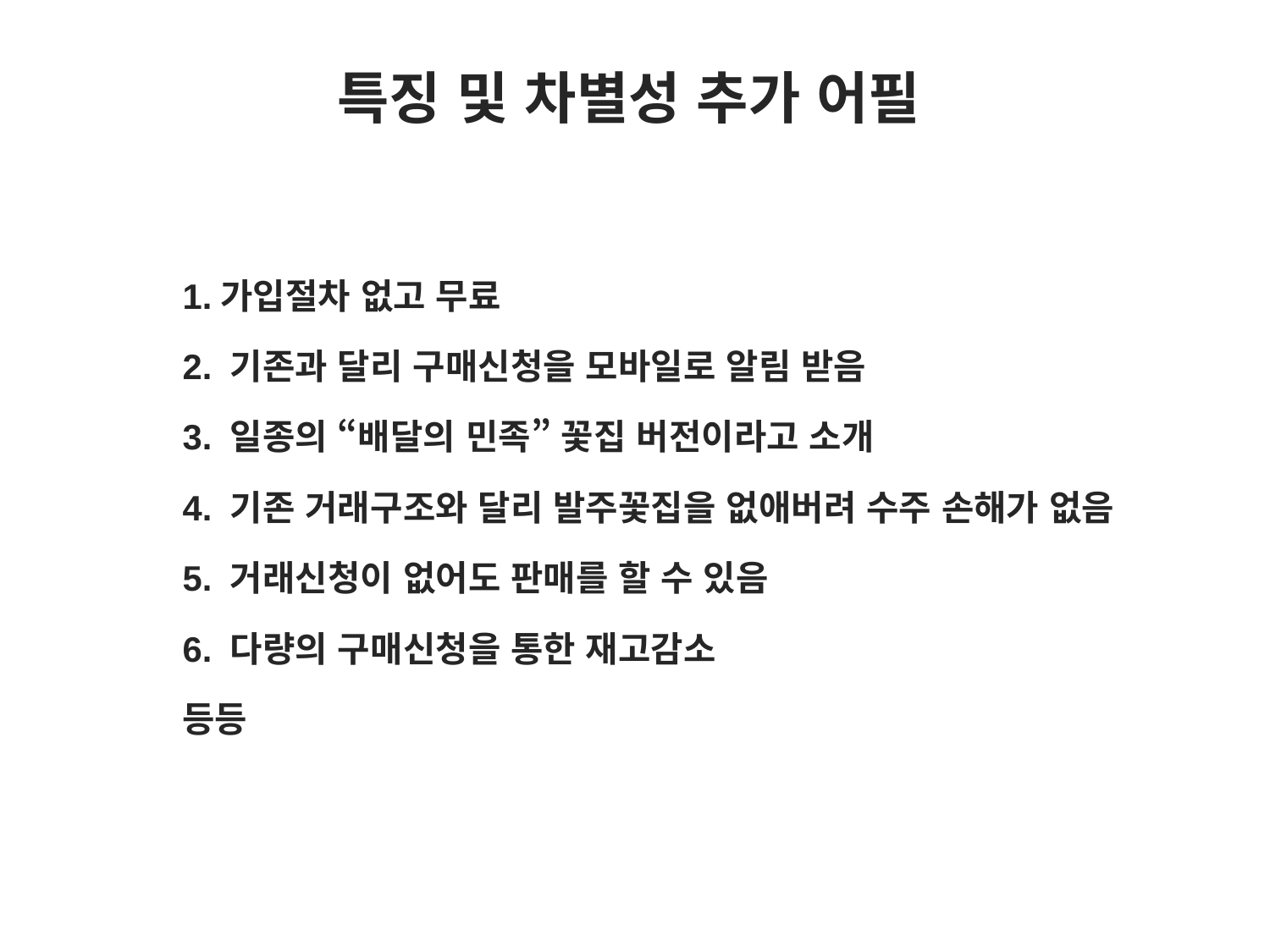

특징 및 차별성 추가 어필
1.가입절차 없고 무료
2. 기존과 달리 구매신청을 모바일로 알림 받음
3. 일종의 “배달의 민족” 꽃집 버전이라고 소개
4. 기존 거래구조와 달리 발주꽃집을 없애버려 수주 손해가 없음
5. 거래신청이 없어도 판매를 할 수 있음
6. 다량의 구매신청을 통한 재고감소
등등